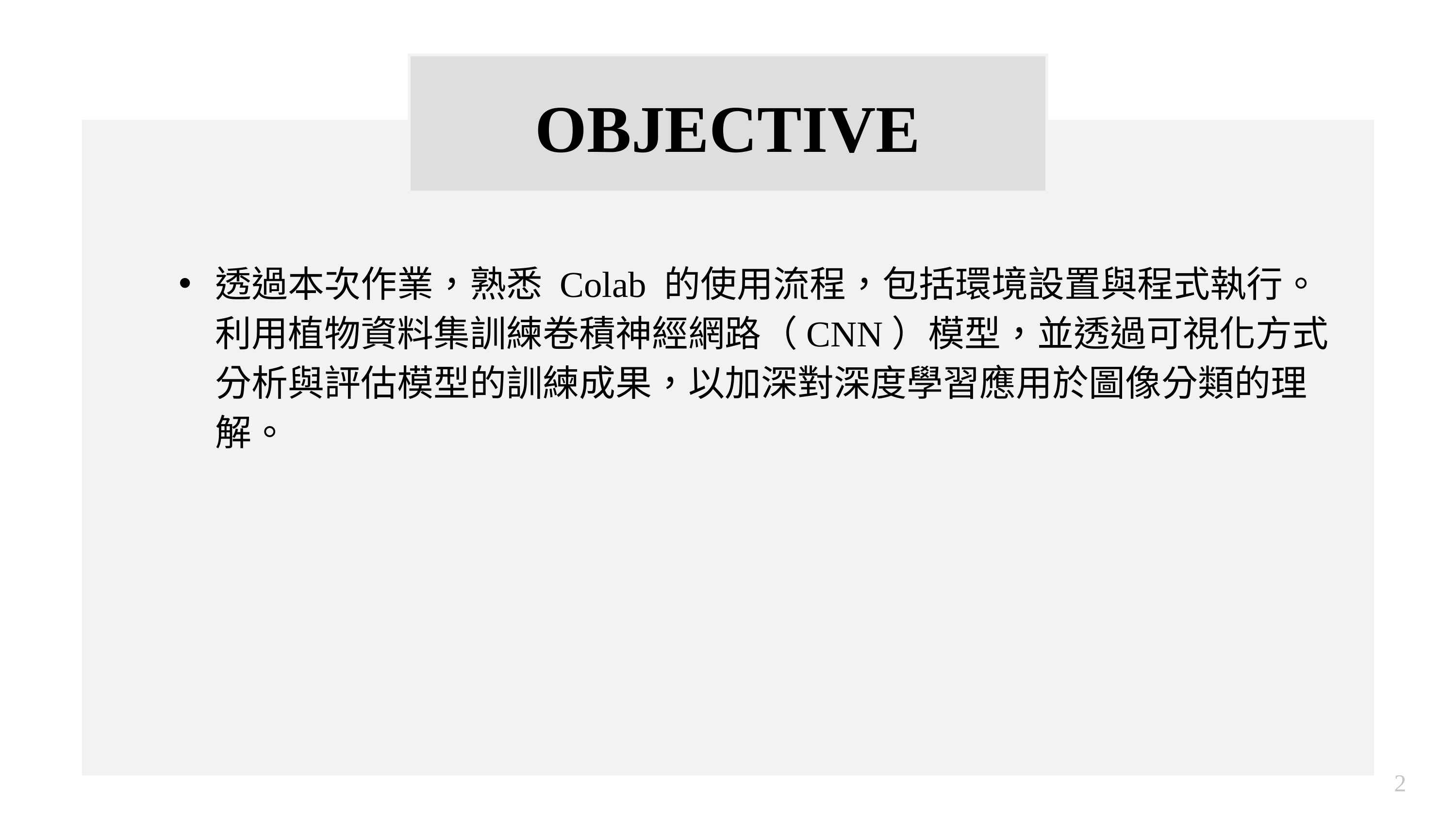

OBJECTIVE

透過本次作業，熟悉 Colab 的使用流程，包括環境設置與程式執行。利用植物資料集訓練卷積神經網路（CNN）模型，並透過可視化方式分析與評估模型的訓練成果，以加深對深度學習應用於圖像分類的理解。
2